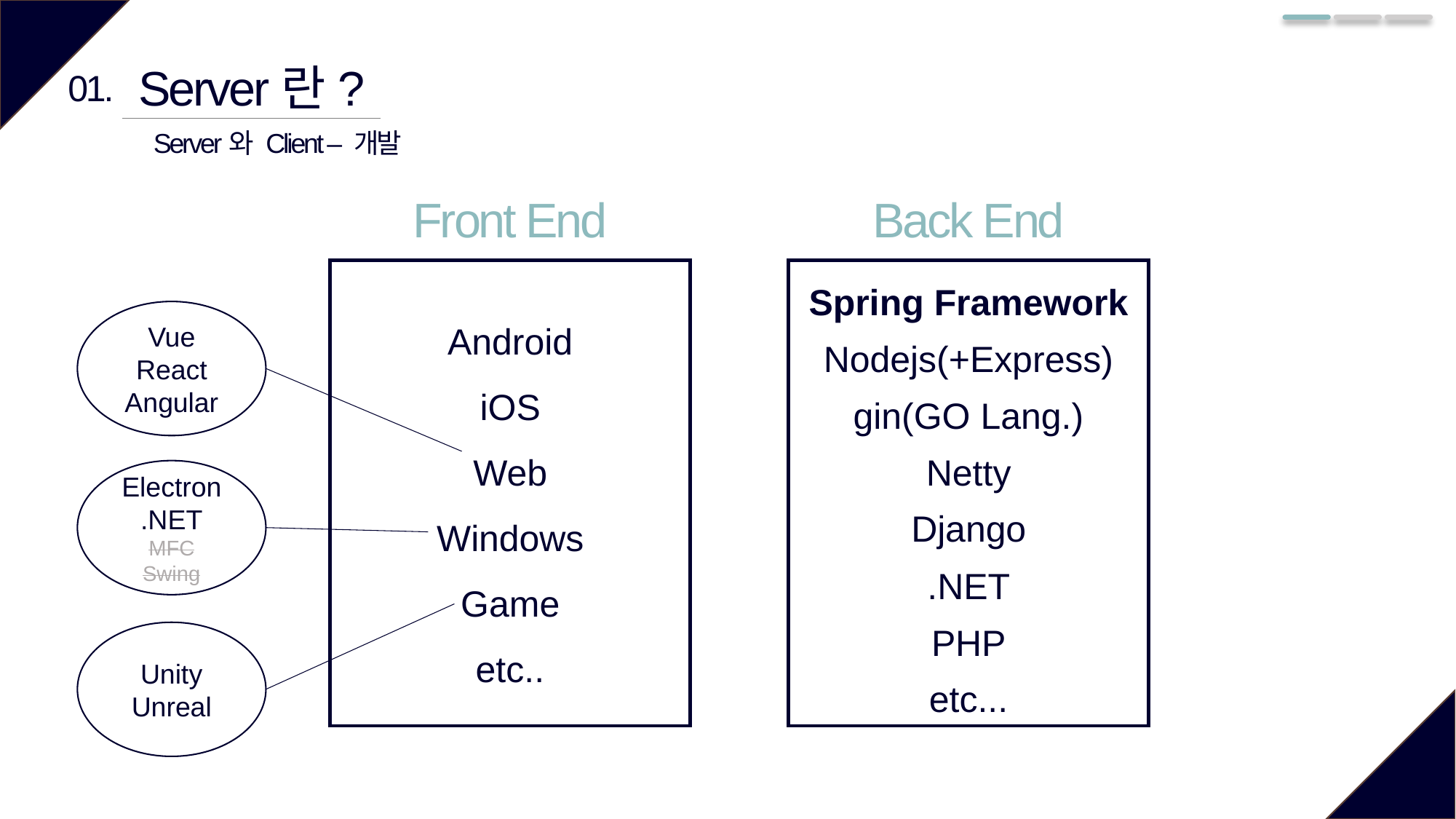

Server란?
01.
Server와 Client – 개발
Front End
Back End
Spring Framework
Nodejs(+Express)
gin(GO Lang.)
Netty
Django
.NET
PHP
etc...
Android
iOS
Web
Windows
Game
etc..
Vue
React
Angular
Electron
.NET
MFC
Swing
Unity
Unreal